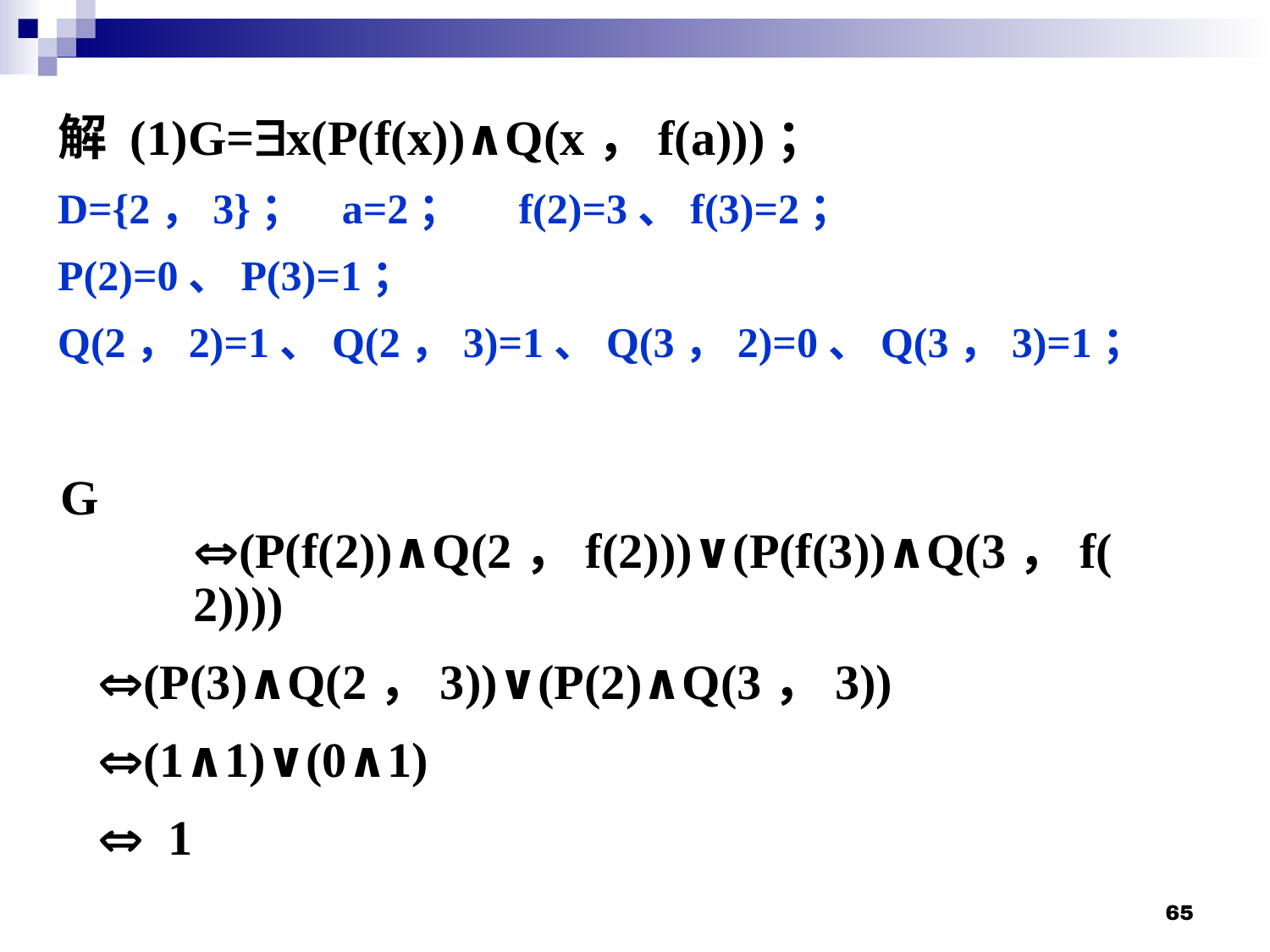

解 (1)G=∃x(P(f(x))∧Q(x，f(a)))；
D={2，3}；   a=2；     f(2)=3、f(3)=2；
P(2)=0、P(3)=1；
Q(2，2)=1、Q(2，3)=1、Q(3，2)=0、Q(3，3)=1；

G ⇔(P(f(2))∧Q(2，f(2)))∨(P(f(3))∧Q(3，f(2))))
   ⇔(P(3)∧Q(2，3))∨(P(2)∧Q(3，3))
   ⇔(1∧1)∨(0∧1)
   ⇔ 1
65